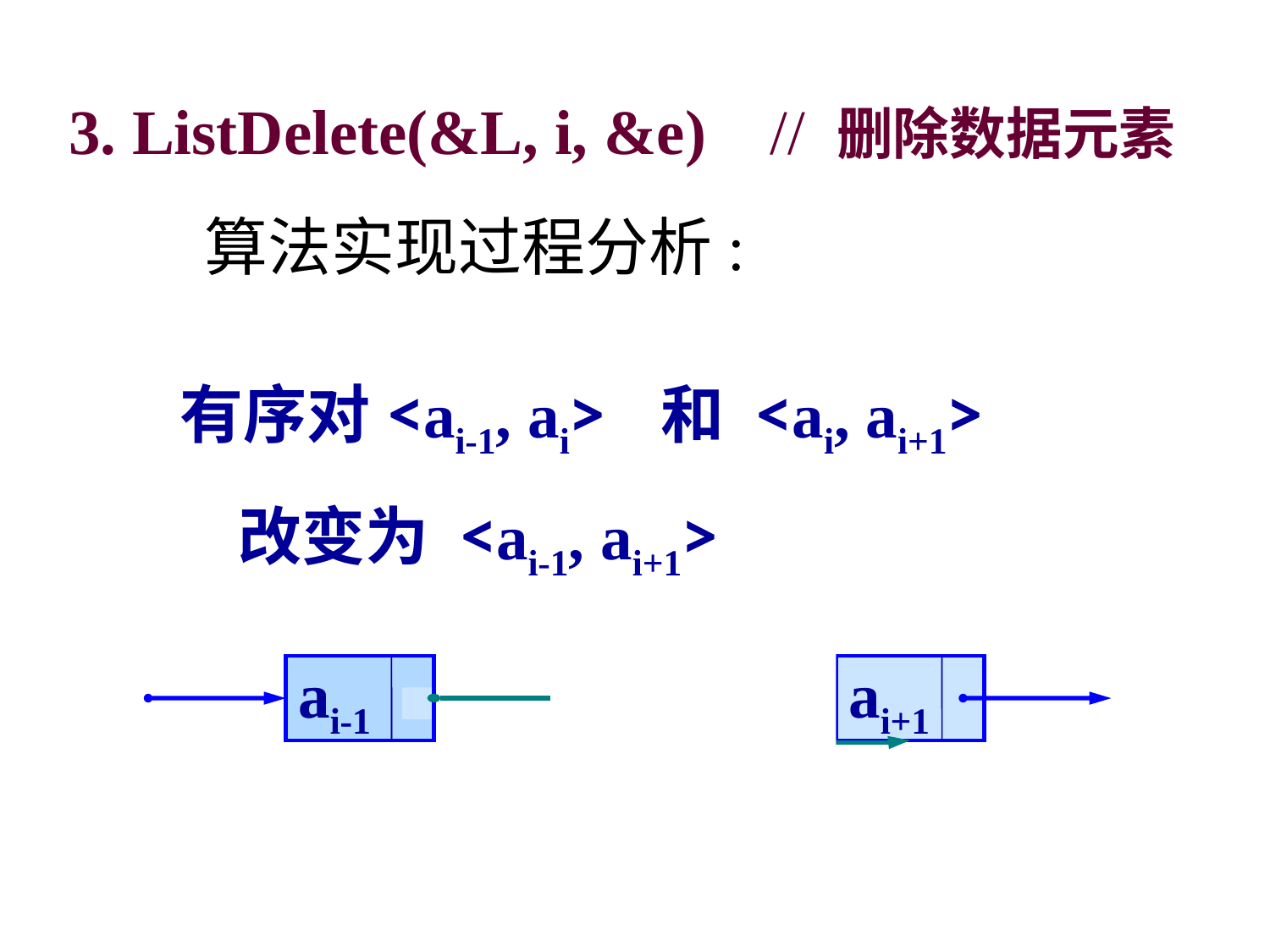

3. ListDelete(&L, i, &e)    // 删除数据元素
     算法实现过程分析:
有序对<ai-1, ai> 和 <ai, ai+1>
   改变为 <ai-1, ai+1>

ai-1

ai-1

ai

ai+1